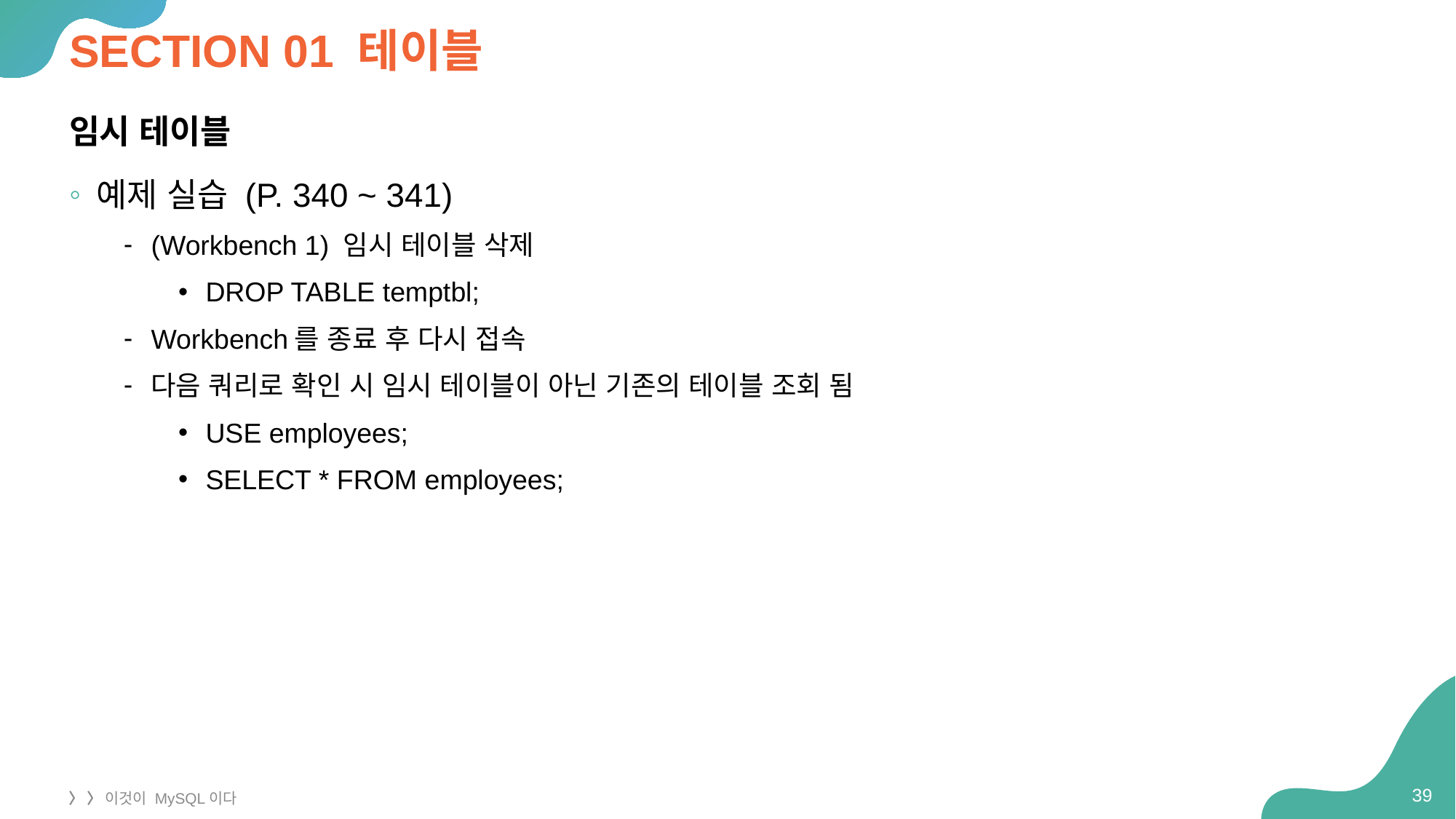

# SECTION 01 테이블
임시 테이블
예제 실습 (P. 340 ~ 341)
(Workbench 1) 임시 테이블 삭제
DROP TABLE temptbl;
Workbench를 종료 후 다시 접속
다음 쿼리로 확인 시 임시 테이블이 아닌 기존의 테이블 조회 됨
USE employees;
SELECT * FROM employees;

39
〉 〉 이것이 MySQL이다